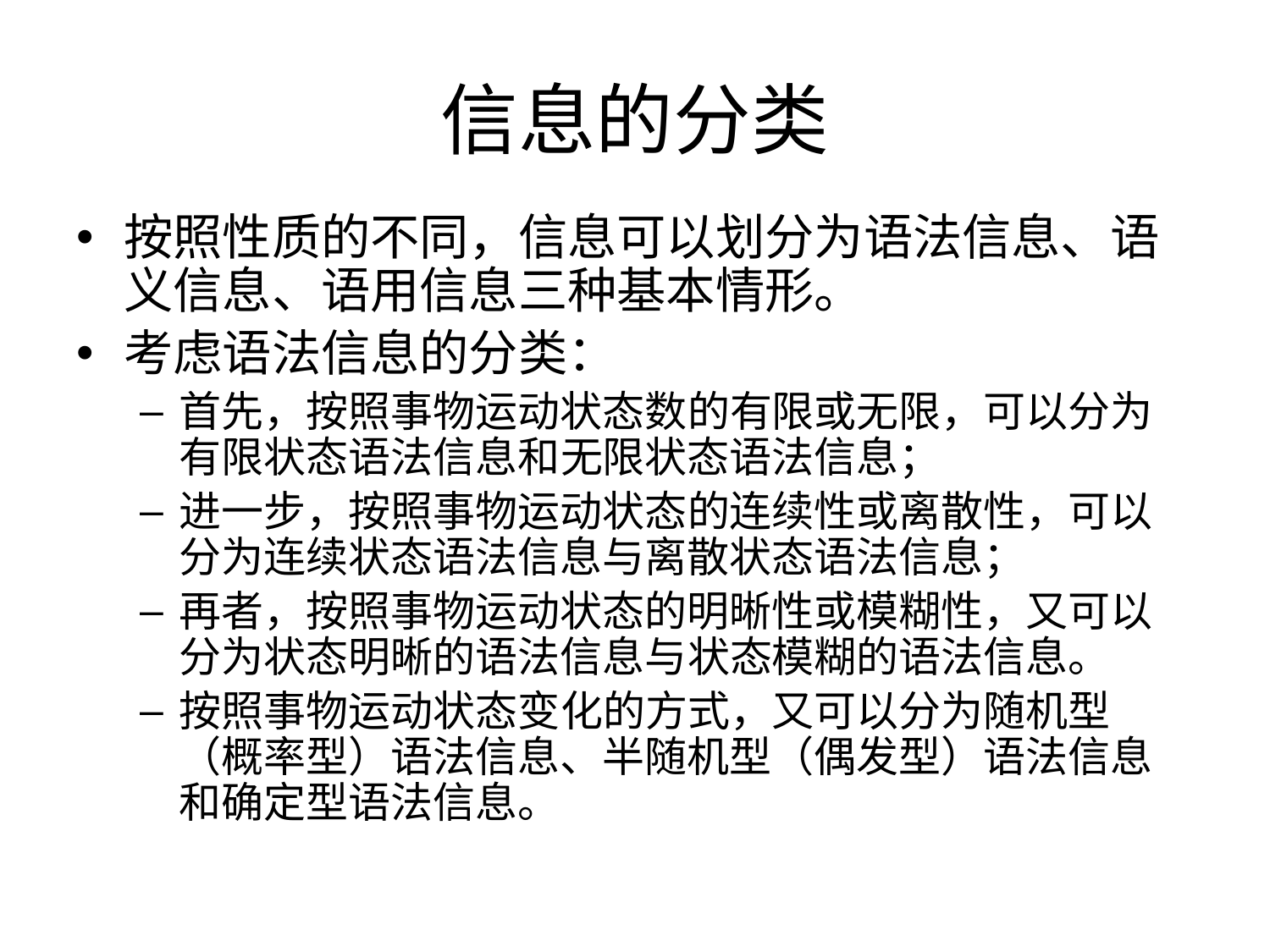

# 信息的分类
按照性质的不同，信息可以划分为语法信息、语义信息、语用信息三种基本情形。
考虑语法信息的分类：
首先，按照事物运动状态数的有限或无限，可以分为有限状态语法信息和无限状态语法信息；
进一步，按照事物运动状态的连续性或离散性，可以分为连续状态语法信息与离散状态语法信息；
再者，按照事物运动状态的明晰性或模糊性，又可以分为状态明晰的语法信息与状态模糊的语法信息。
按照事物运动状态变化的方式，又可以分为随机型（概率型）语法信息、半随机型（偶发型）语法信息和确定型语法信息。